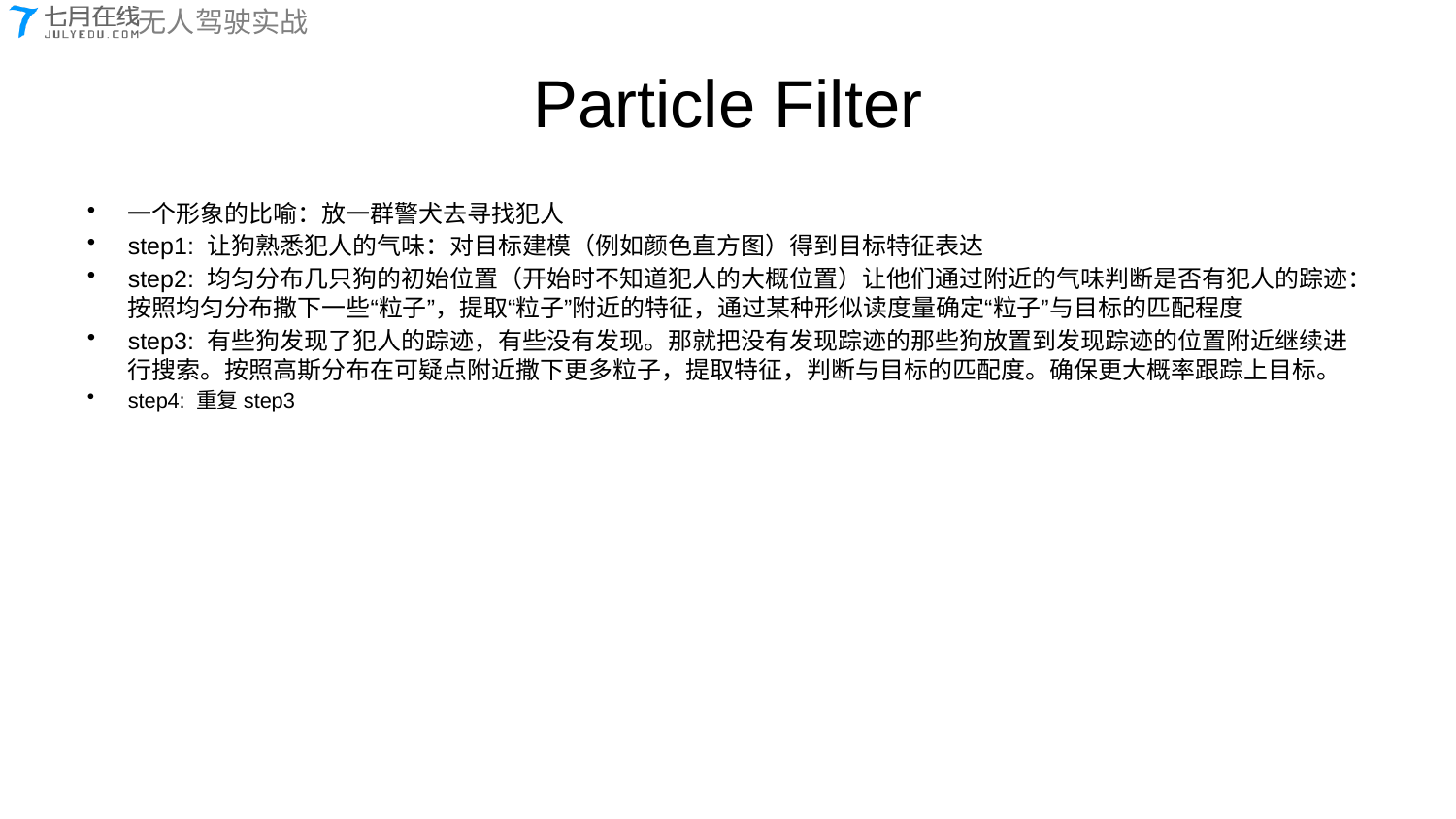

# Particle Filter
一个形象的比喻：放一群警犬去寻找犯人
step1: 让狗熟悉犯人的气味：对目标建模（例如颜色直方图）得到目标特征表达
step2: 均匀分布几只狗的初始位置（开始时不知道犯人的大概位置）让他们通过附近的气味判断是否有犯人的踪迹：按照均匀分布撒下一些“粒子”，提取“粒子”附近的特征，通过某种形似读度量确定“粒子”与目标的匹配程度
step3: 有些狗发现了犯人的踪迹，有些没有发现。那就把没有发现踪迹的那些狗放置到发现踪迹的位置附近继续进行搜索。按照高斯分布在可疑点附近撒下更多粒子，提取特征，判断与目标的匹配度。确保更大概率跟踪上目标。
step4: 重复step3